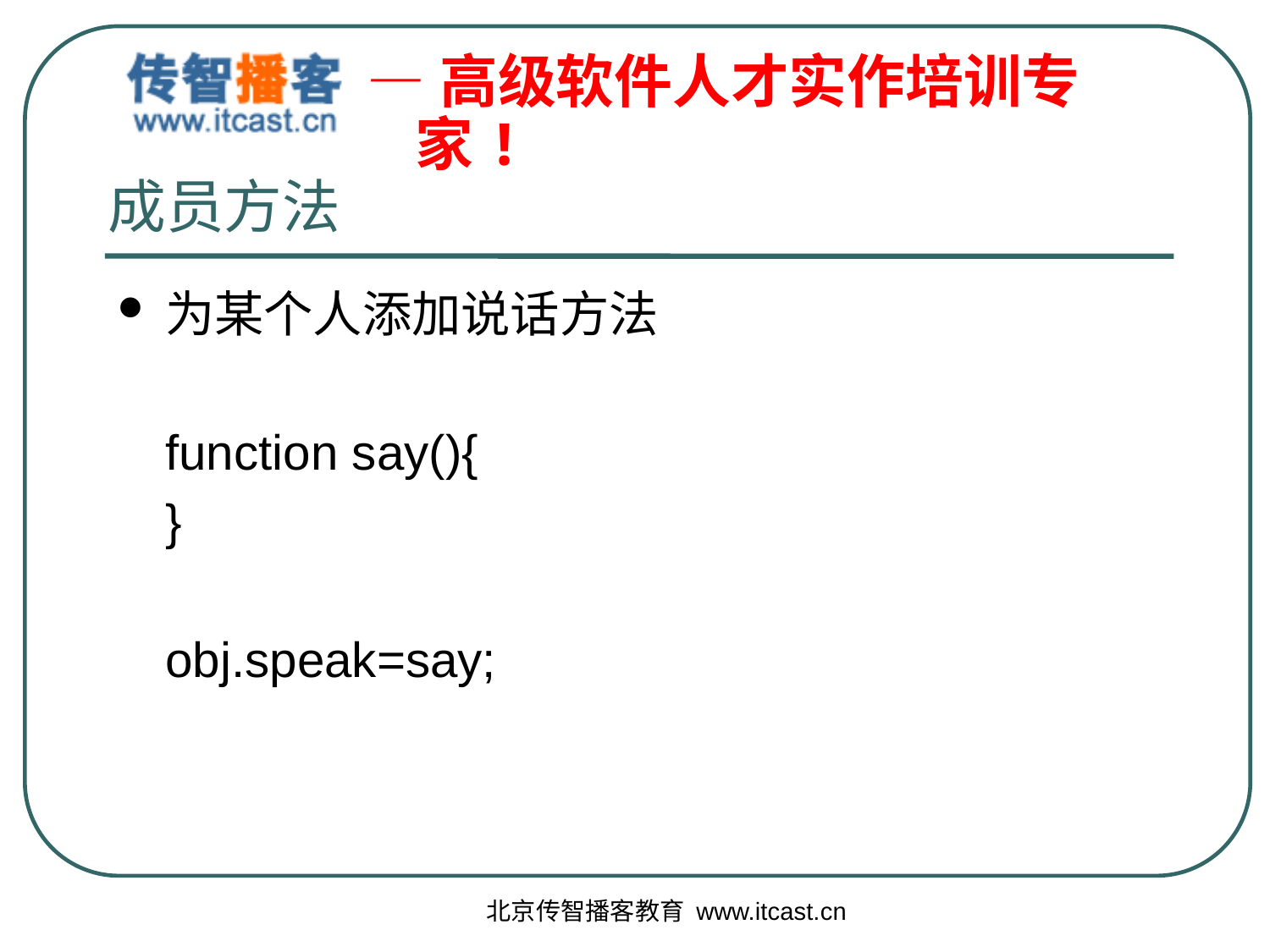

# 成员方法
为某个人添加说话方法

	function say(){
	}

	obj.speak=say;

北京传智播客教育 www.itcast.cn